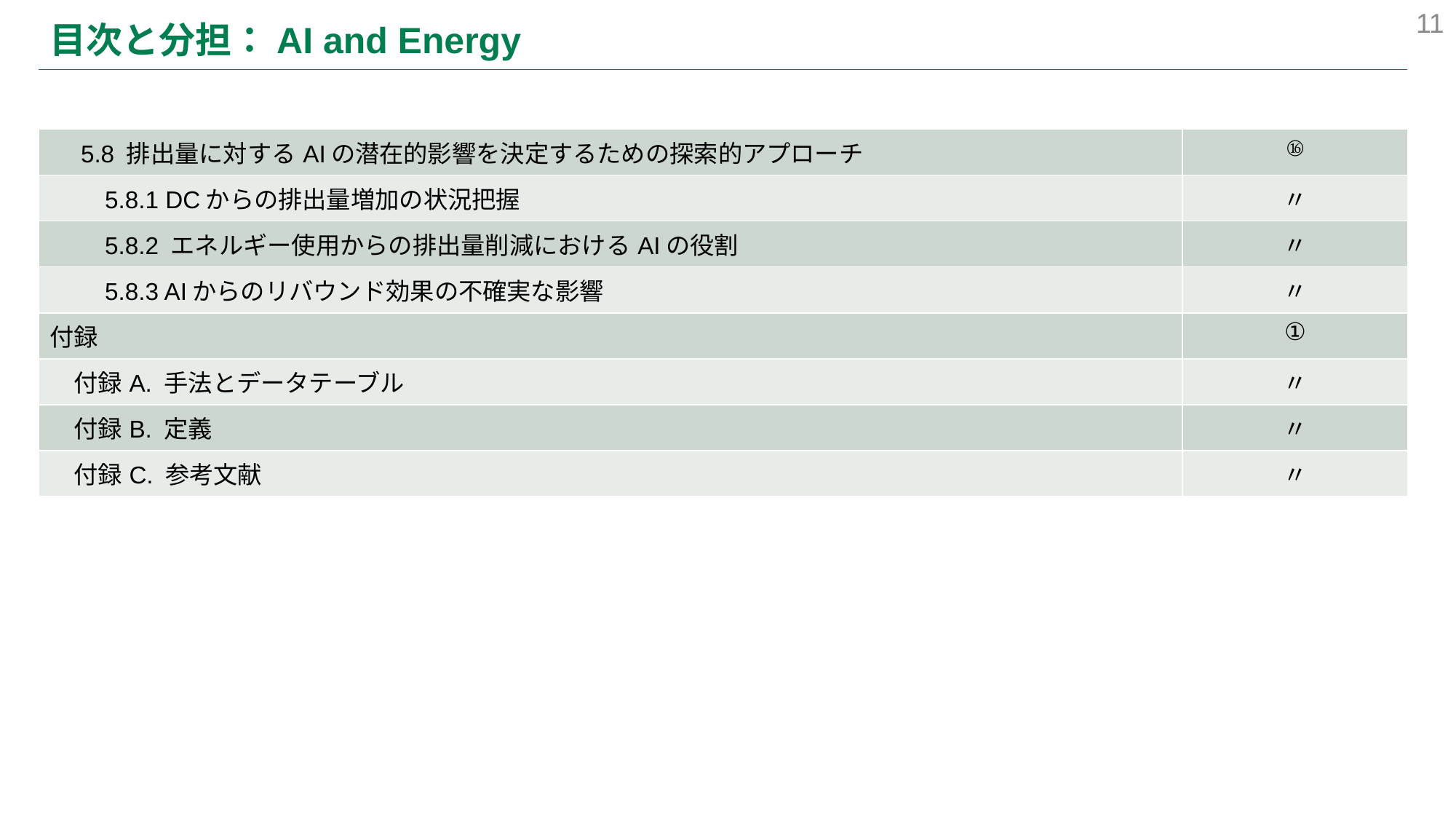

11
# 目次と分担：AI and Energy
| 5.8 排出量に対するAIの潜在的影響を決定するための探索的アプローチ | ⑯ |
| --- | --- |
| 5.8.1 DCからの排出量増加の状況把握 | 〃 |
| 5.8.2 エネルギー使用からの排出量削減におけるAIの役割 | 〃 |
| 5.8.3 AIからのリバウンド効果の不確実な影響 | 〃 |
| 付録 | ① |
| 付録A. 手法とデータテーブル | 〃 |
| 付録B. 定義 | 〃 |
| 付録C. 参考文献 | 〃 |